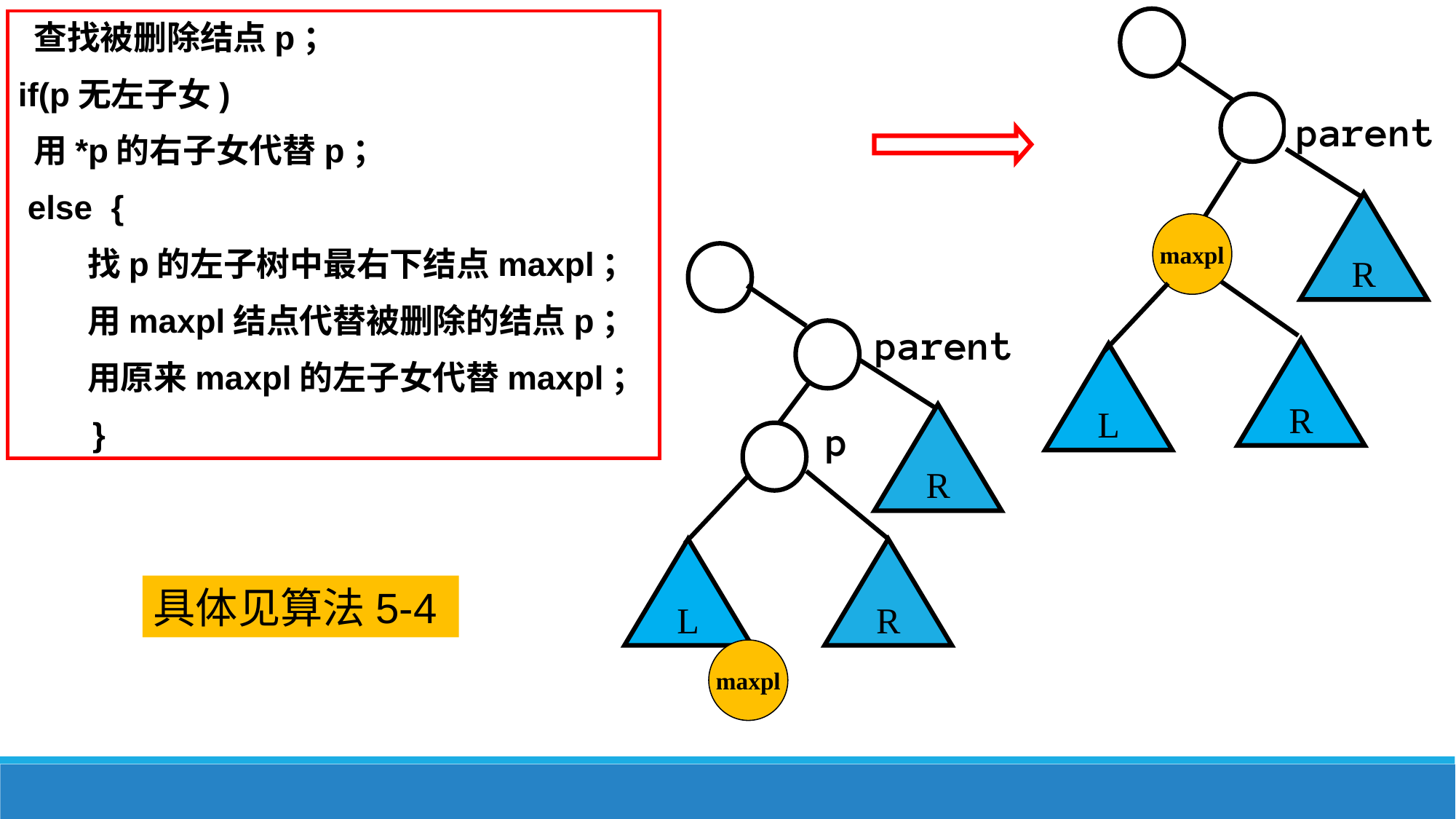

查找被删除结点p；
if(p无左子女)
 用*p的右子女代替p；
 else  {
        找p的左子树中最右下结点maxpl；
        用maxpl结点代替被删除的结点p；
        用原来maxpl的左子女代替maxpl；
        }

parent

R
maxpl

parent

R
L

R
p

L
R
具体见算法5-4
maxpl